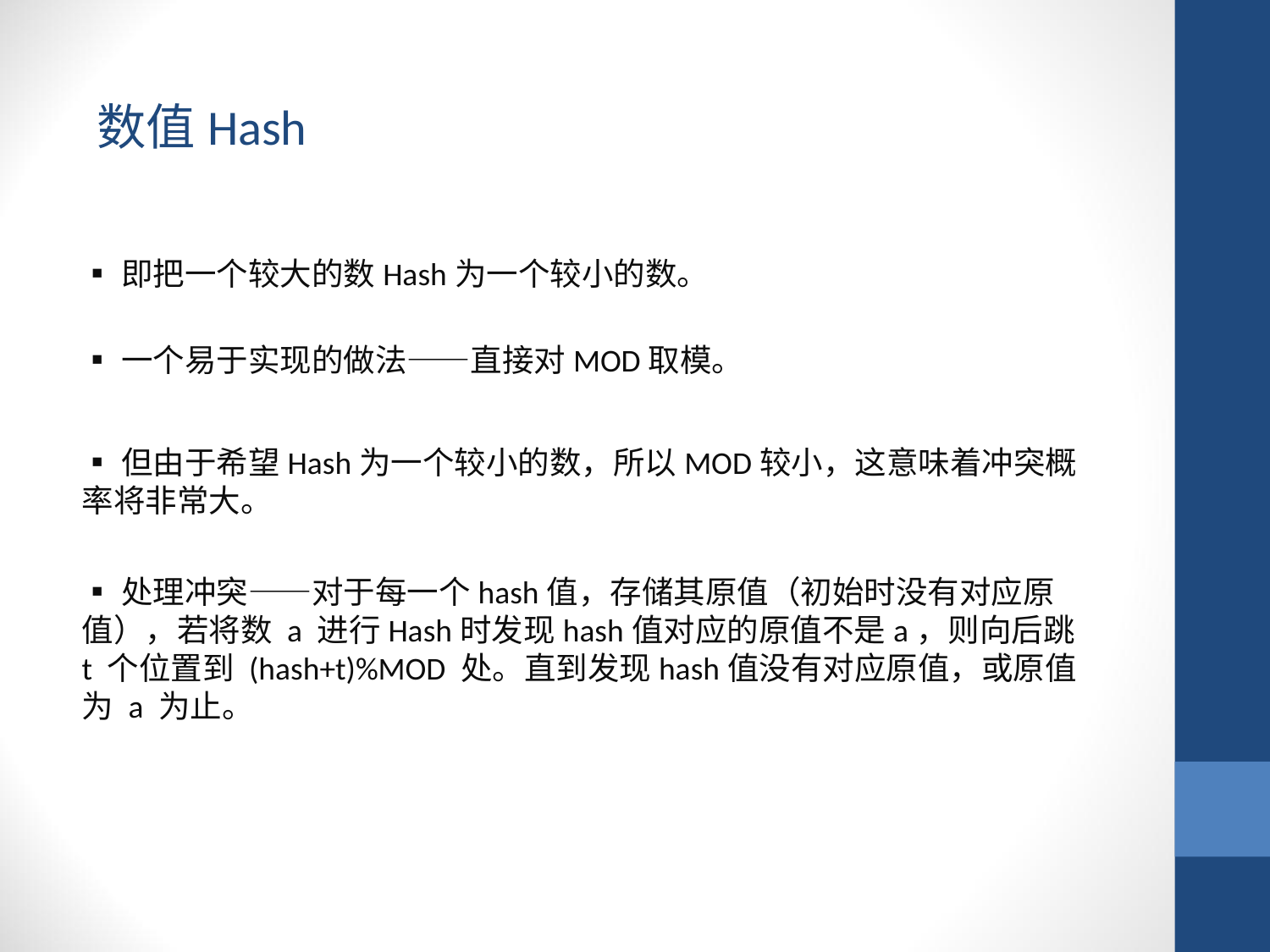

数值Hash
▪即把一个较大的数Hash为一个较小的数。
▪一个易于实现的做法——直接对MOD取模。
▪但由于希望Hash为一个较小的数，所以MOD较小，这意味着冲突概率将非常大。
▪处理冲突——对于每一个hash值，存储其原值（初始时没有对应原值），若将数 a 进行Hash时发现hash值对应的原值不是a，则向后跳 t 个位置到 (hash+t)%MOD 处。直到发现hash值没有对应原值，或原值为 a 为止。